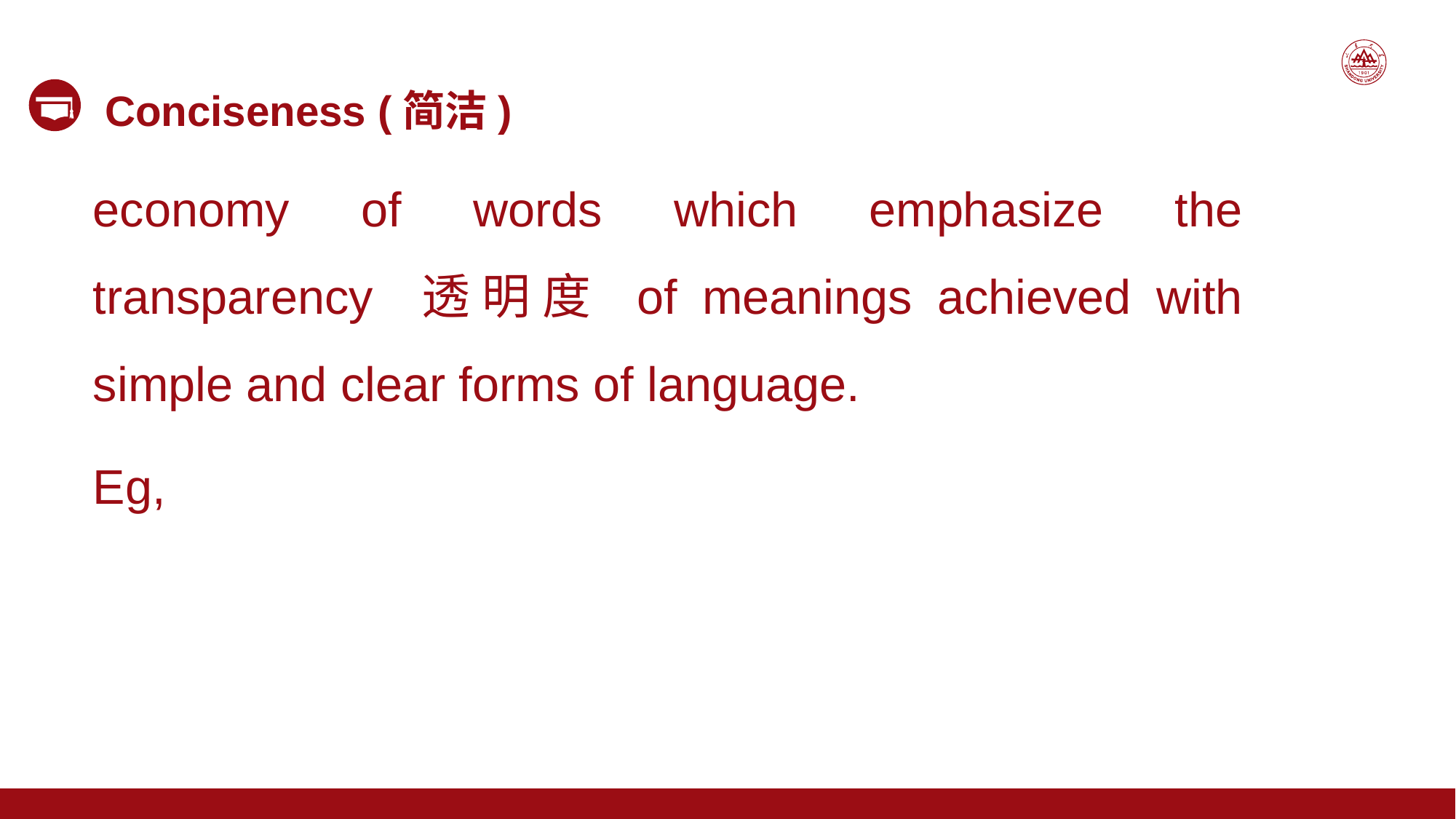

Conciseness (简洁)

economy of words which emphasize the transparency 透明度 of meanings achieved with simple and clear forms of language.
Eg,